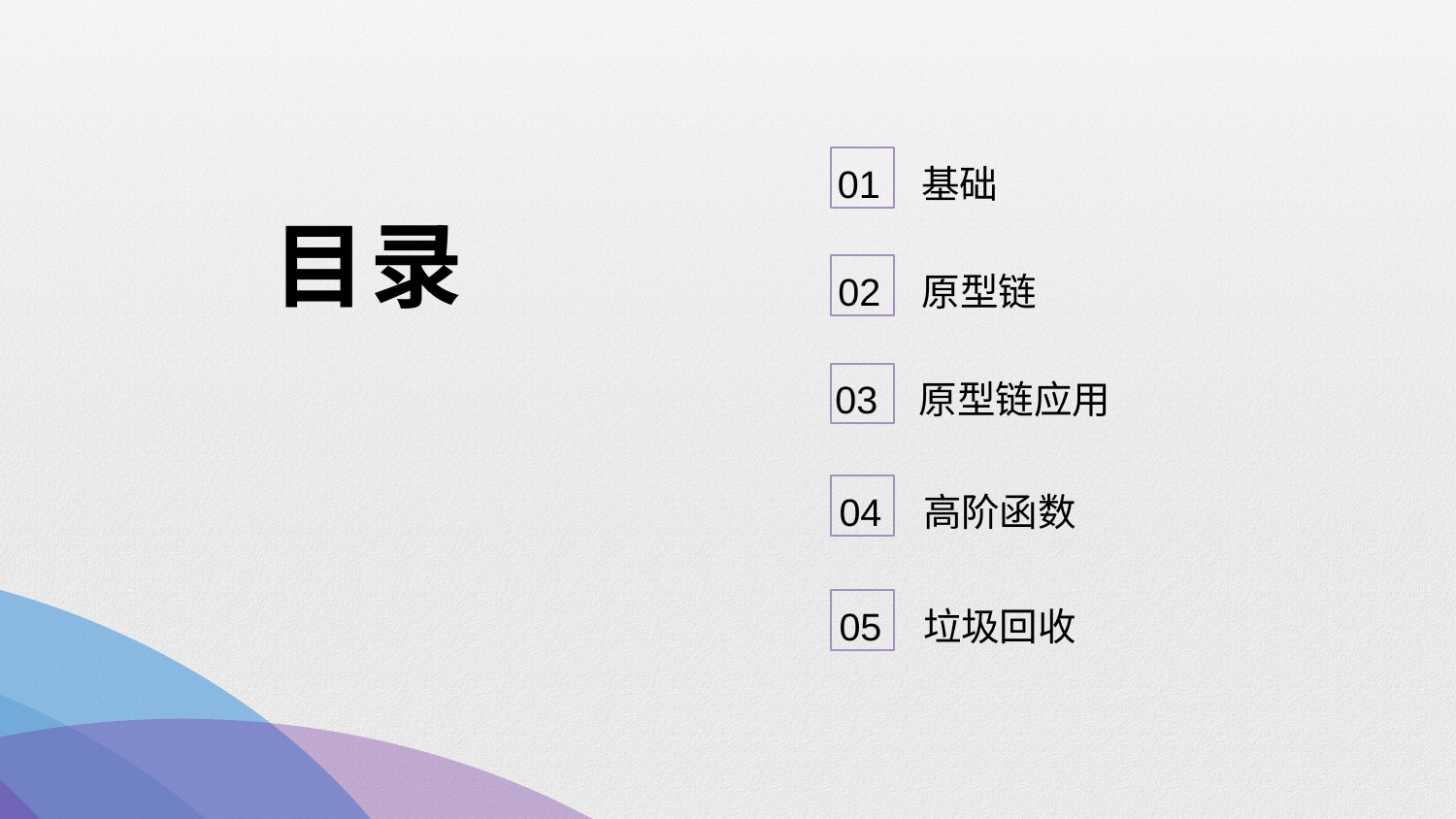

01   基础

目录
02   原型链

03   原型链应用

04   高阶函数

05   垃圾回收

部门：XXX   汇报人：xxx